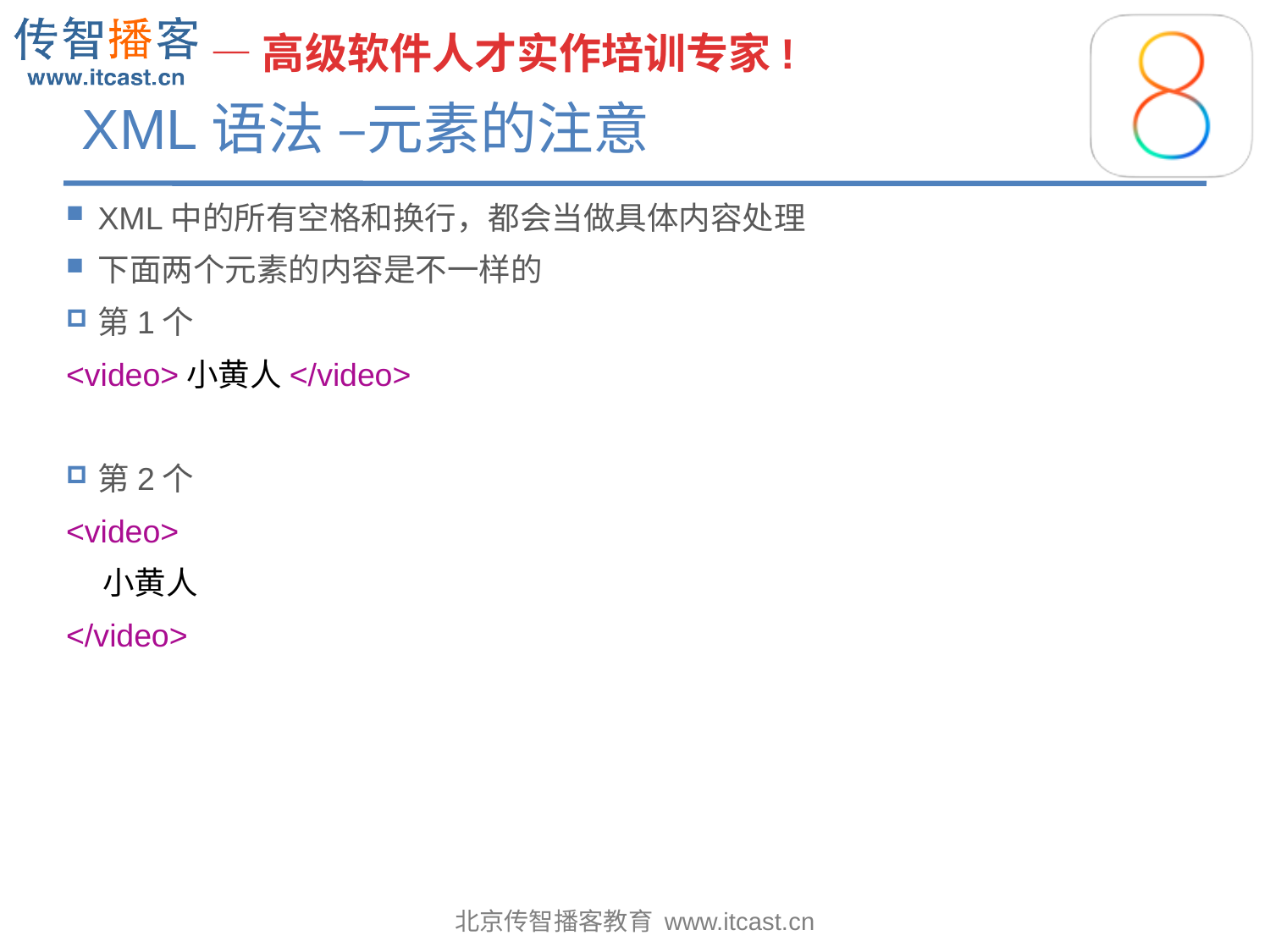

# XML语法 –元素的注意
XML中的所有空格和换行，都会当做具体内容处理
下面两个元素的内容是不一样的
第1个
<video>小黄人</video>

第2个
<video>
    小黄人
</video>